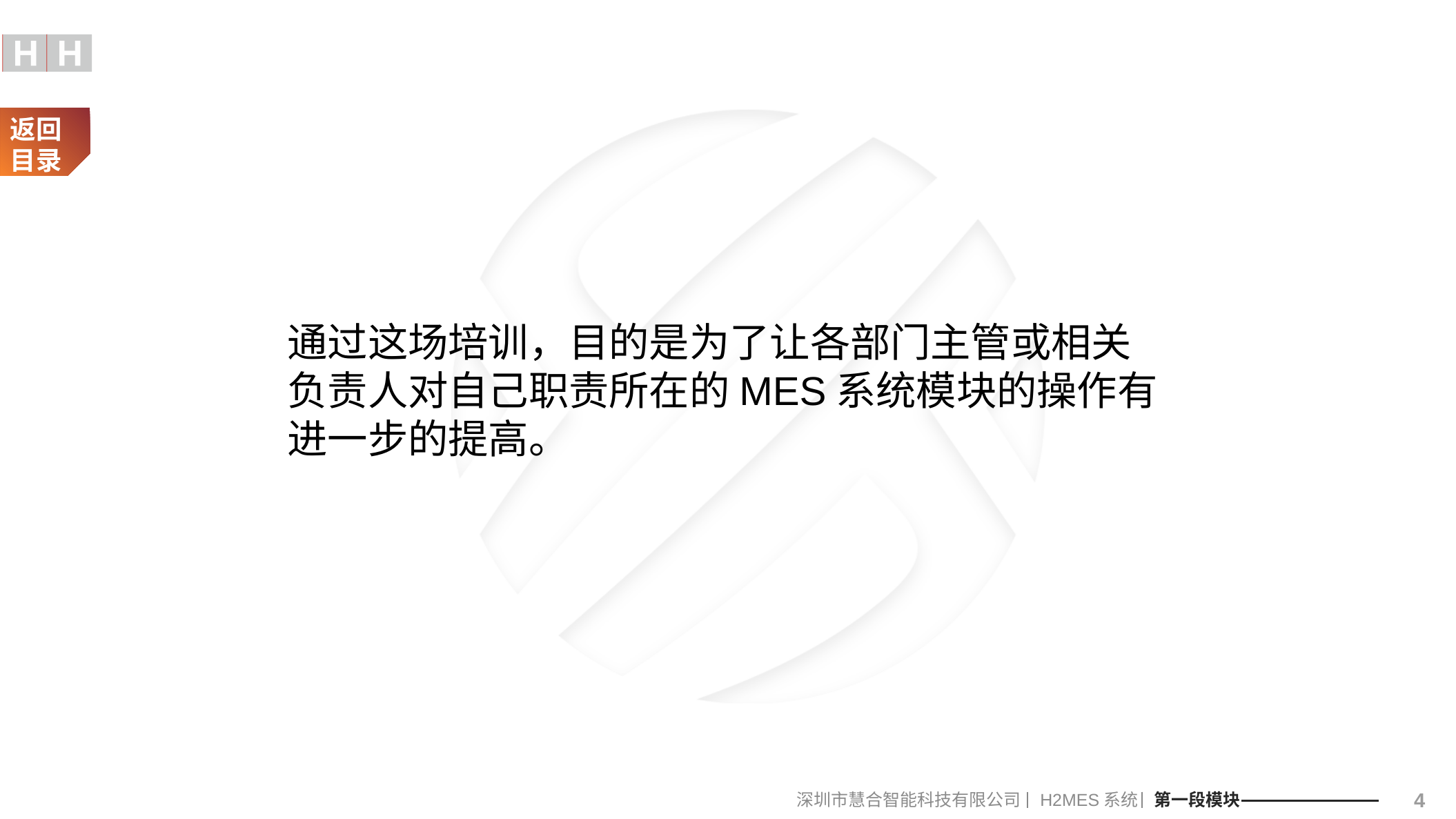

返回目录
通过这场培训，目的是为了让各部门主管或相关负责人对自己职责所在的MES系统模块的操作有进一步的提高。
4